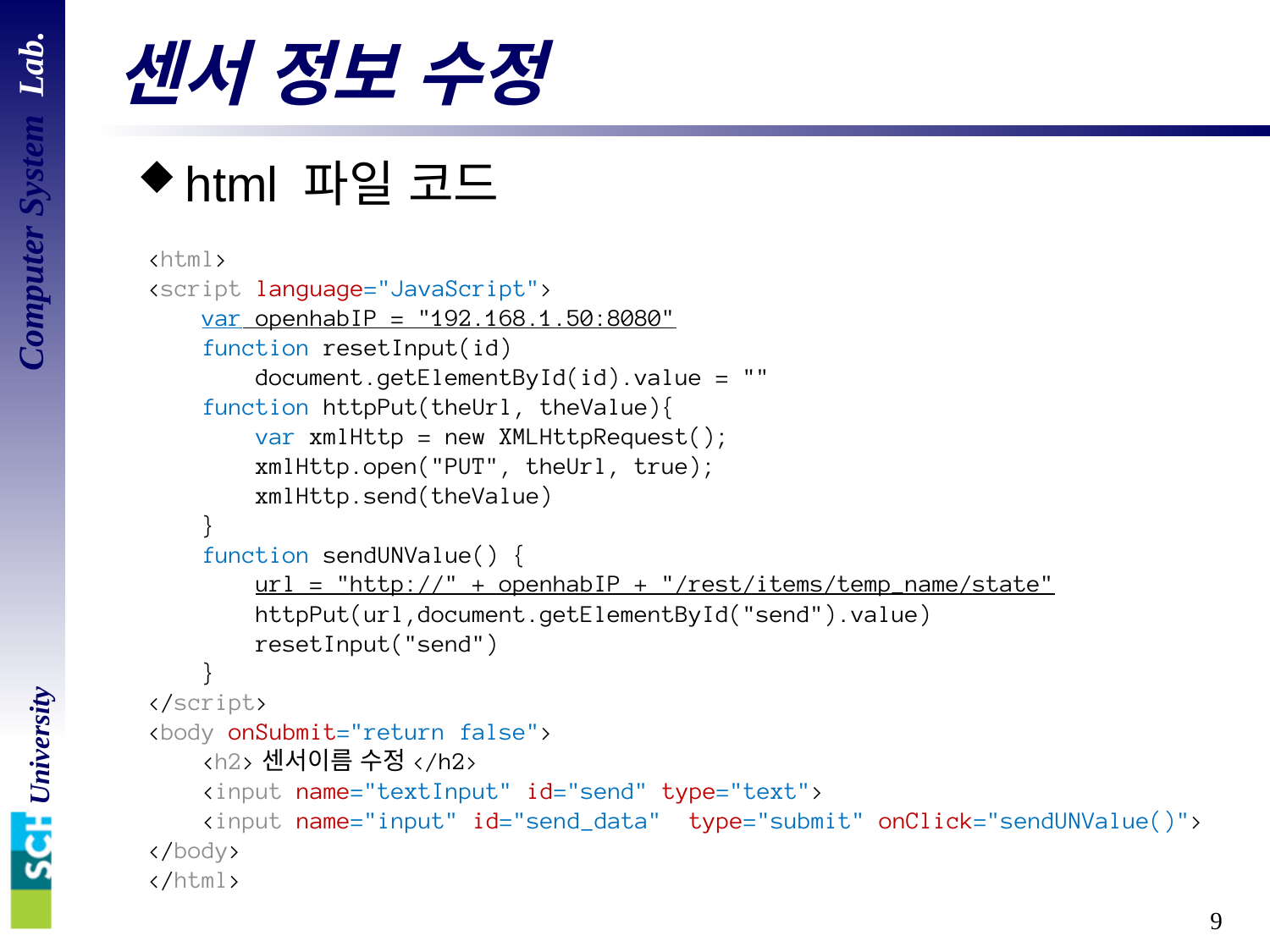

# 센서 정보 수정
html 파일 코드
<html>
<script language="JavaScript">
    var openhabIP = "192.168.1.50:8080"
    function resetInput(id)
        document.getElementById(id).value = ""
    function httpPut(theUrl, theValue){
        var xmlHttp = new XMLHttpRequest();
        xmlHttp.open("PUT", theUrl, true);
        xmlHttp.send(theValue)
    }
    function sendUNValue() {
        url = "http://" + openhabIP + "/rest/items/temp_name/state"
        httpPut(url,document.getElementById("send").value)
        resetInput("send")
    }
</script>
<body onSubmit="return false">
    <h2>센서이름 수정</h2>
    <input name="textInput" id="send" type="text">
    <input name="input" id="send_data"  type="submit" onClick="sendUNValue()">
</body>
</html>